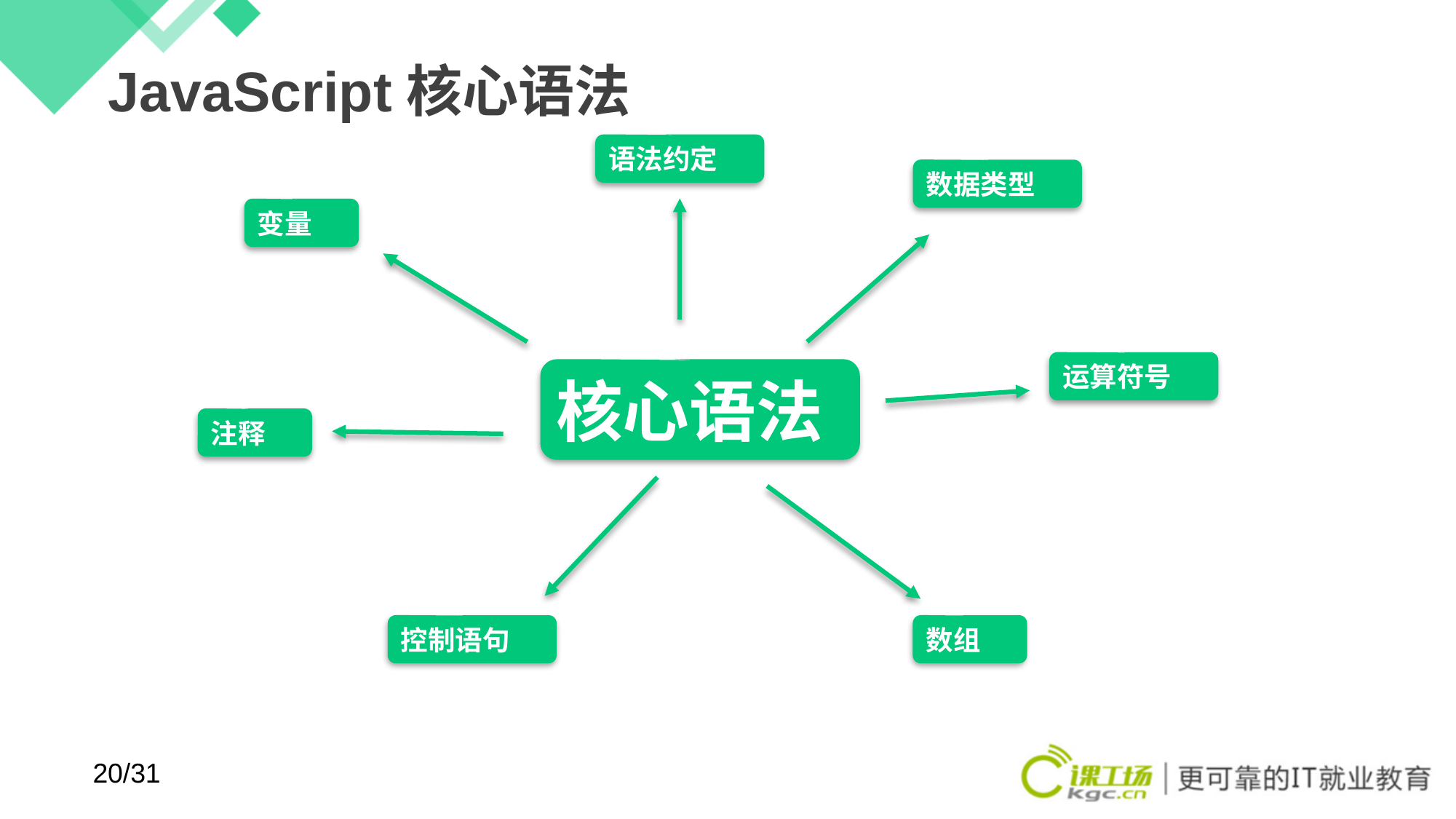

# JavaScript核心语法
语法约定
数据类型
变量
运算符号
核心语法
注释
控制语句
数组